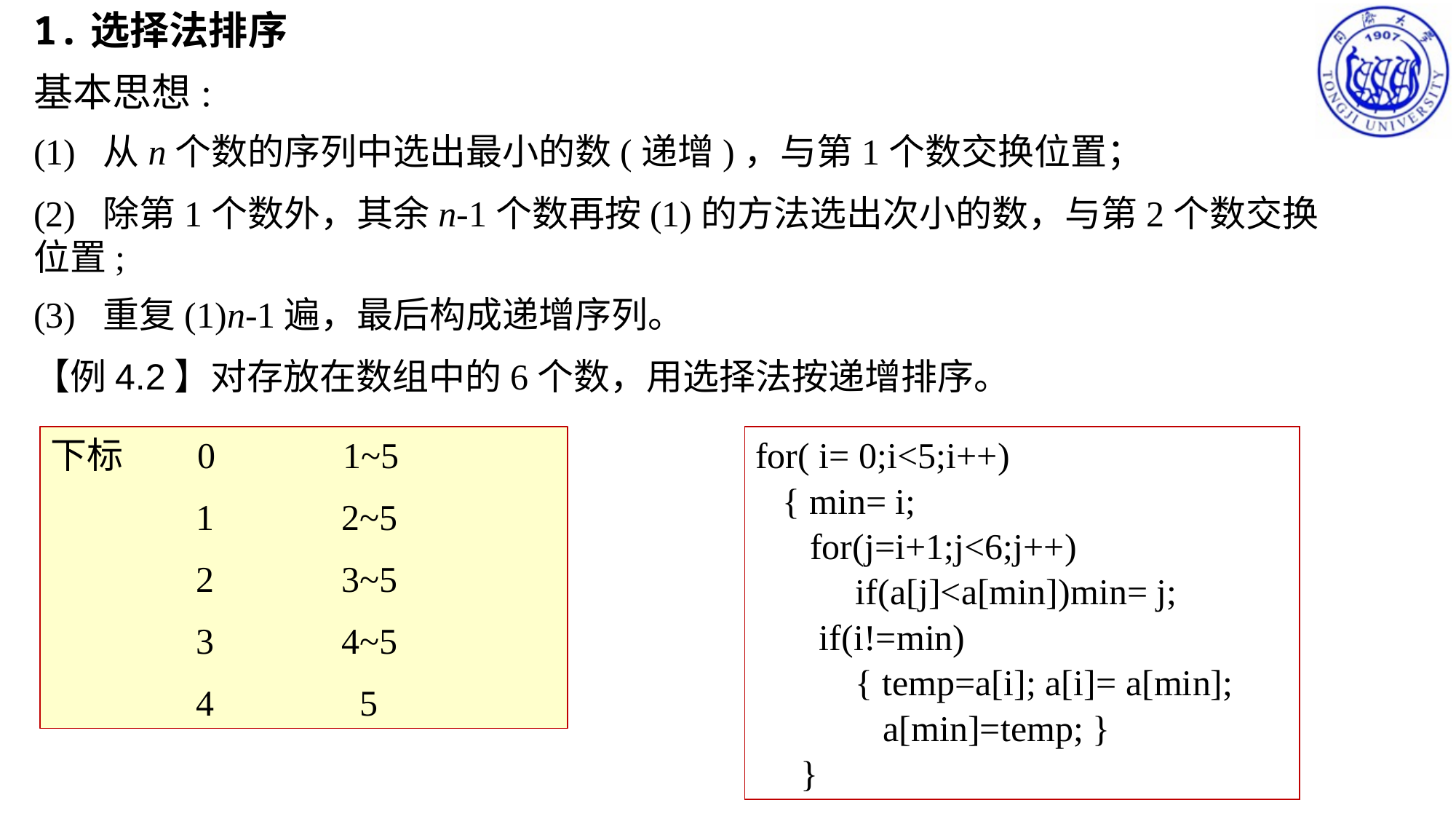

1.选择法排序
基本思想:
(1)  从n个数的序列中选出最小的数(递增)，与第1个数交换位置；
(2)  除第1个数外，其余n-1个数再按(1)的方法选出次小的数，与第2个数交换位置;
(3)  重复(1)n-1遍，最后构成递增序列。
【例4.2】对存放在数组中的6个数，用选择法按递增排序。
下标        0              1~5
                1              2~5
                2              3~5
	    3	        4~5
     	    4	          5
for( i= 0;i<5;i++)
   { min= i;
      for(j=i+1;j<6;j++)
           if(a[j]<a[min])min= j;
       if(i!=min)
           { temp=a[i]; a[i]= a[min];
              a[min]=temp; }
     }